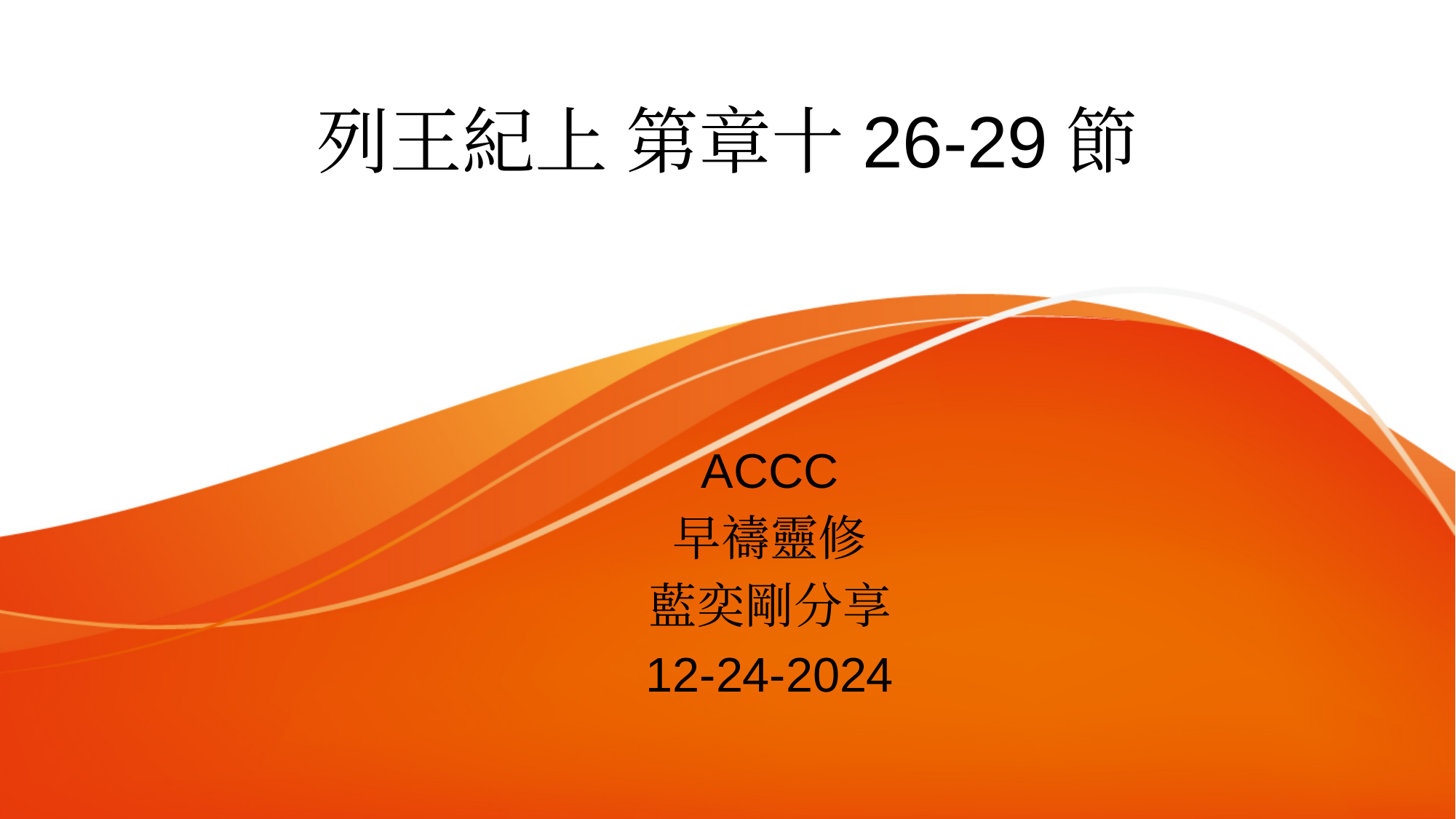

# 列王紀上 第章十26-29節
ACCC
早禱靈修
藍奕剛分享
12-24-2024